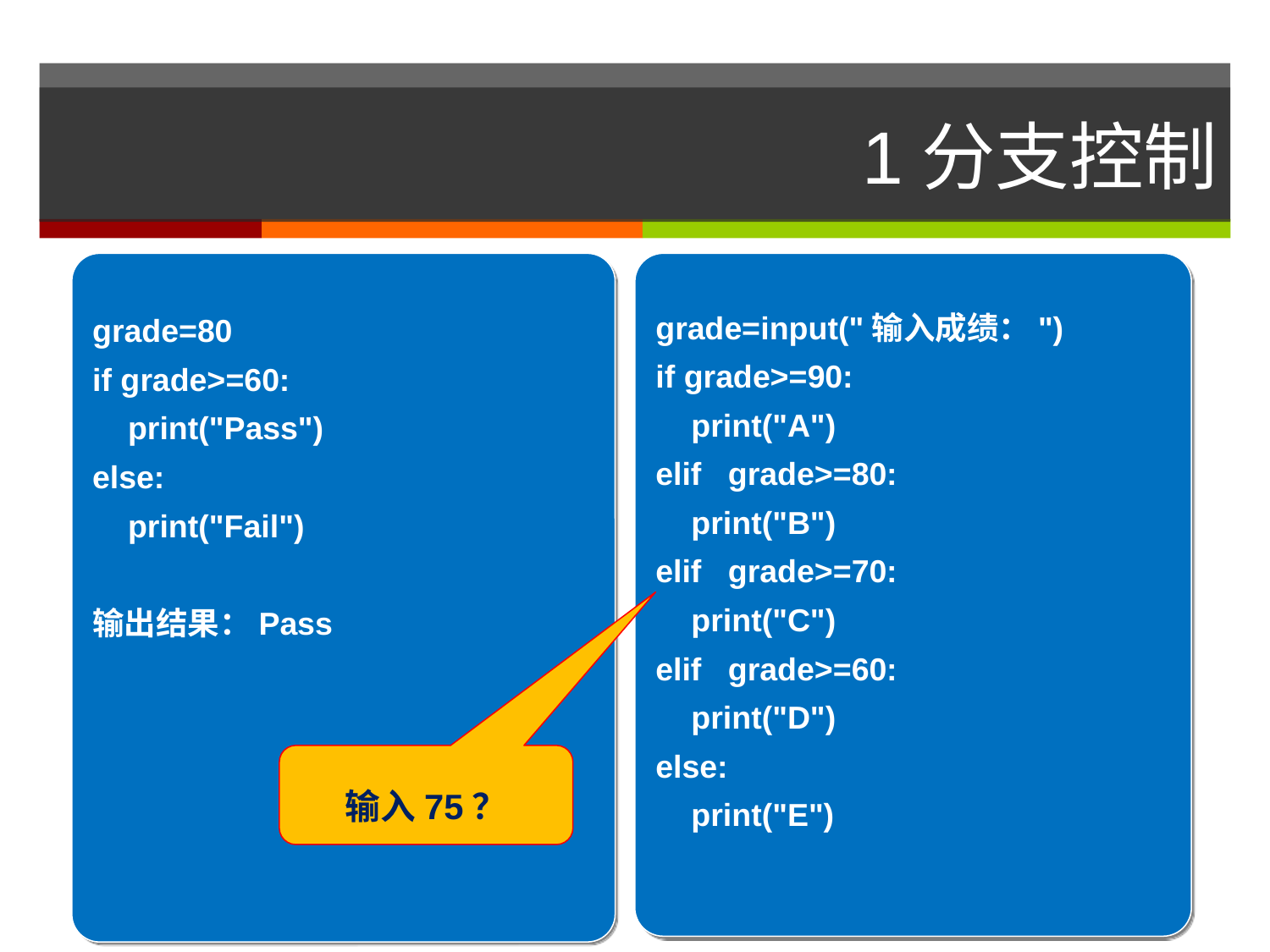

# 1分支控制
grade=input("输入成绩：")
if grade>=90:
    print("A")
elif   grade>=80:
    print("B")
elif   grade>=70:
    print("C")
elif   grade>=60:
    print("D")
else:
    print("E")

grade=80
if grade>=60:
    print("Pass")
else:
    print("Fail")

输出结果：Pass

输入75？